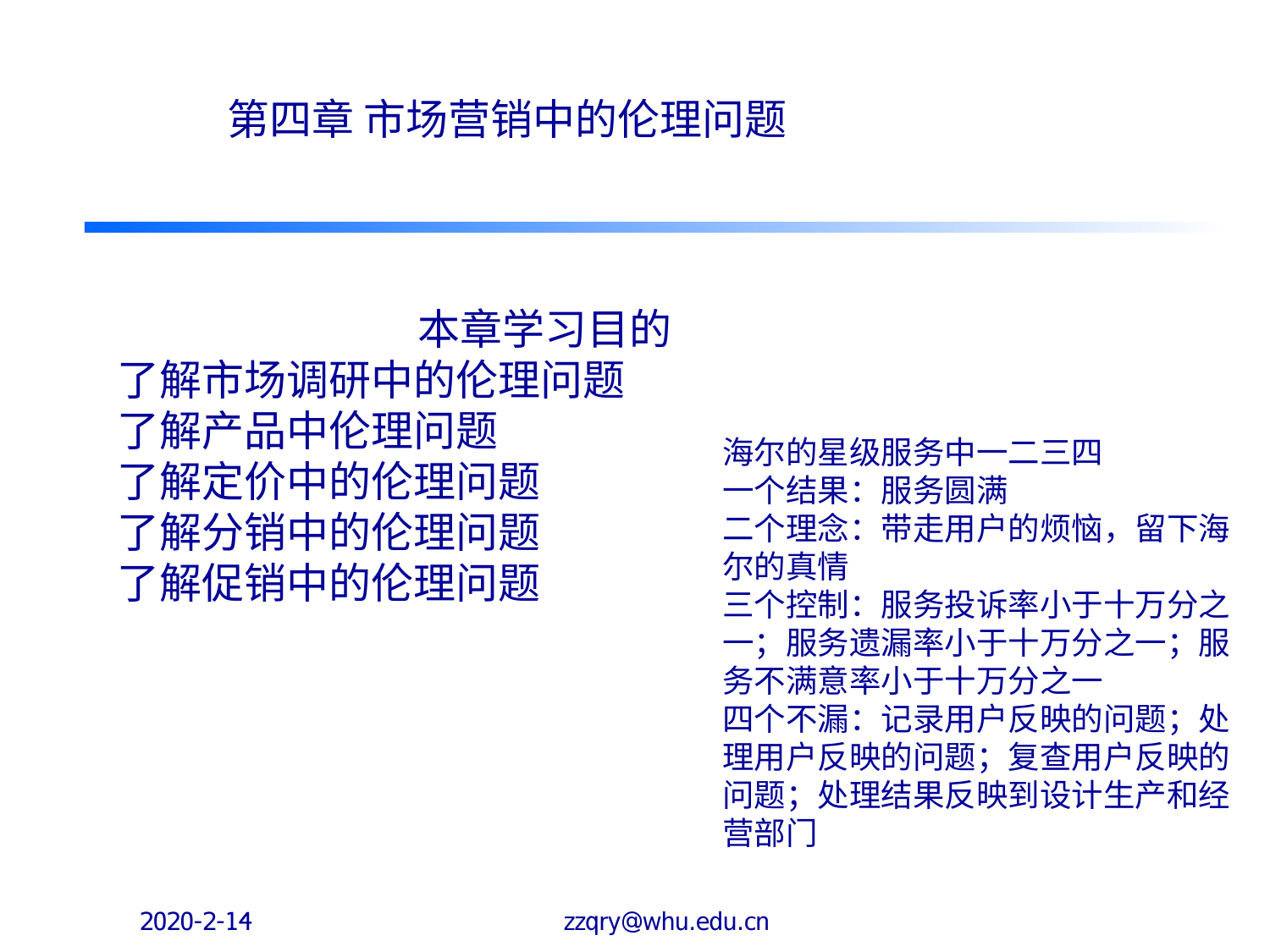

第四章 市场营销中的伦理问题
本章学习目的
了解市场调研中的伦理问题
了解产品中伦理问题
了解定价中的伦理问题
了解分销中的伦理问题
了解促销中的伦理问题
海尔的星级服务中一二三四
一个结果：服务圆满
二个理念：带走用户的烦恼，留下海尔的真情
三个控制：服务投诉率小于十万分之一；服务遗漏率小于十万分之一；服务不满意率小于十万分之一
四个不漏：记录用户反映的问题；处理用户反映的问题；复查用户反映的问题；处理结果反映到设计生产和经营部门
2020-2-14
zzqry@whu.edu.cn